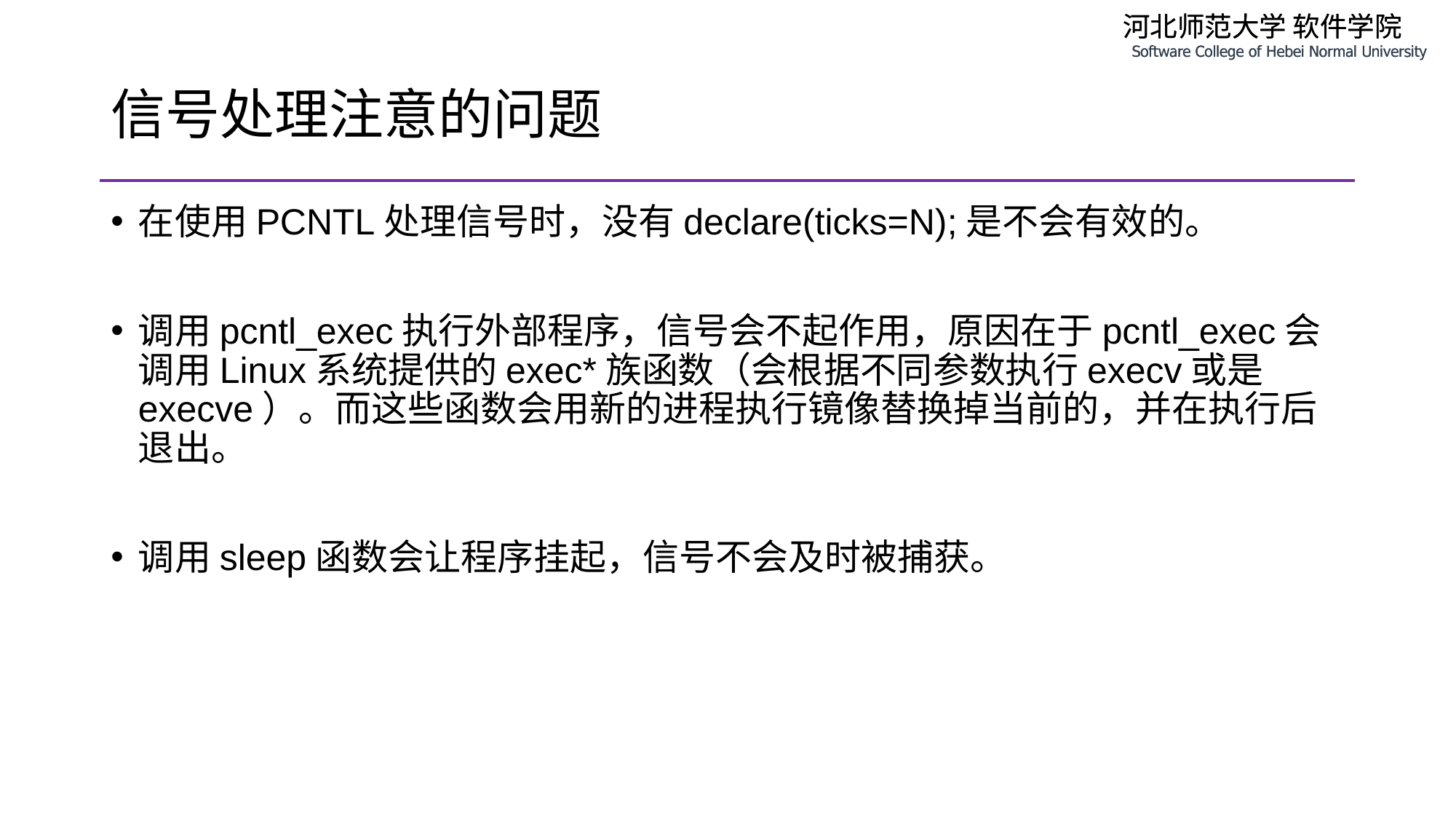

# 信号处理注意的问题
在使用PCNTL处理信号时，没有declare(ticks=N);是不会有效的。

调用pcntl_exec执行外部程序，信号会不起作用，原因在于pcntl_exec会调用Linux系统提供的exec*族函数（会根据不同参数执行execv或是execve）。而这些函数会用新的进程执行镜像替换掉当前的，并在执行后退出。

调用sleep函数会让程序挂起，信号不会及时被捕获。